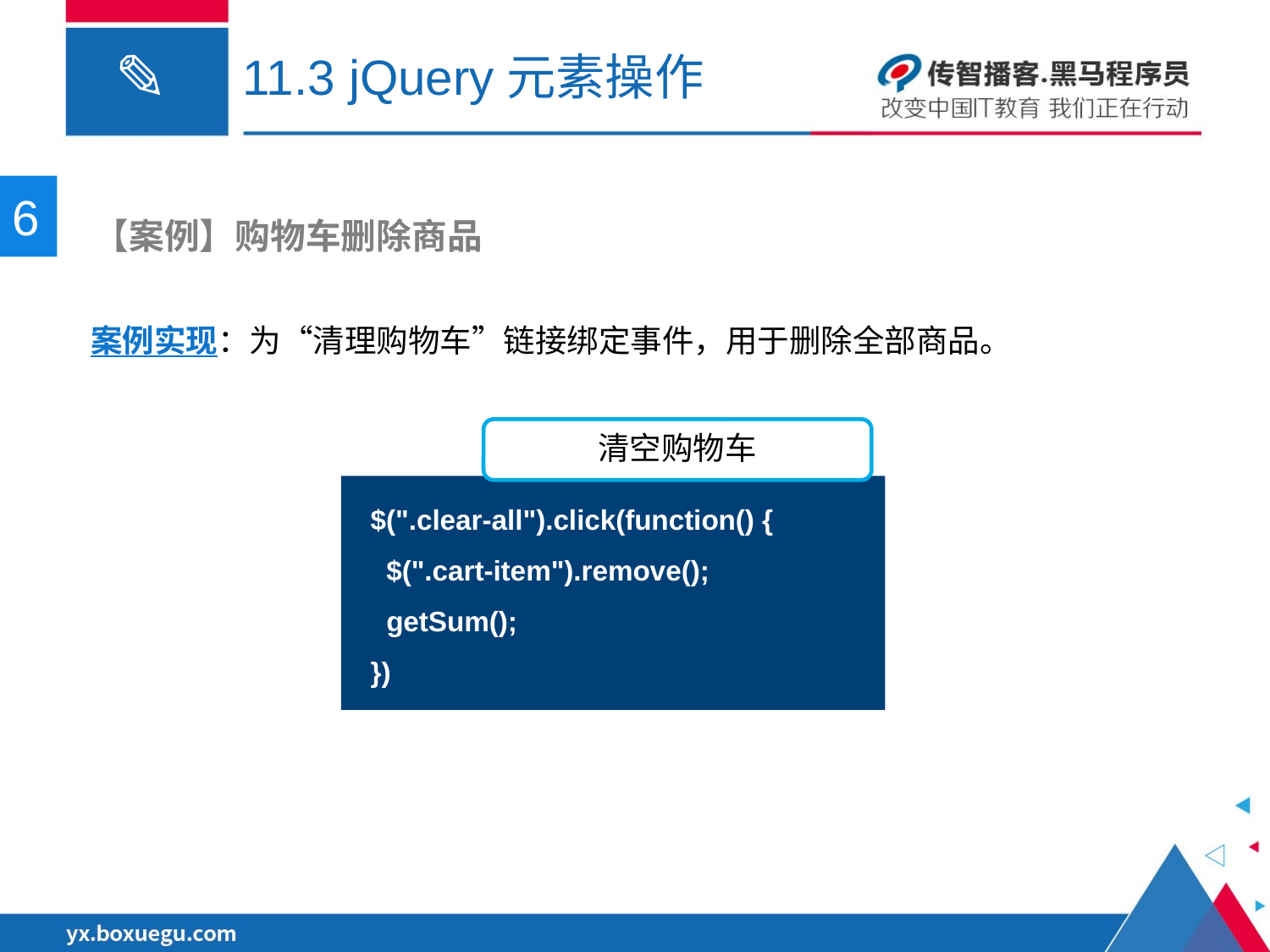

# 11.3 jQuery元素操作

6
  【案例】购物车删除商品
案例实现：为“清理购物车”链接绑定事件，用于删除全部商品。
清空购物车

$(".clear-all").click(function() {
  $(".cart-item").remove();
  getSum();
})